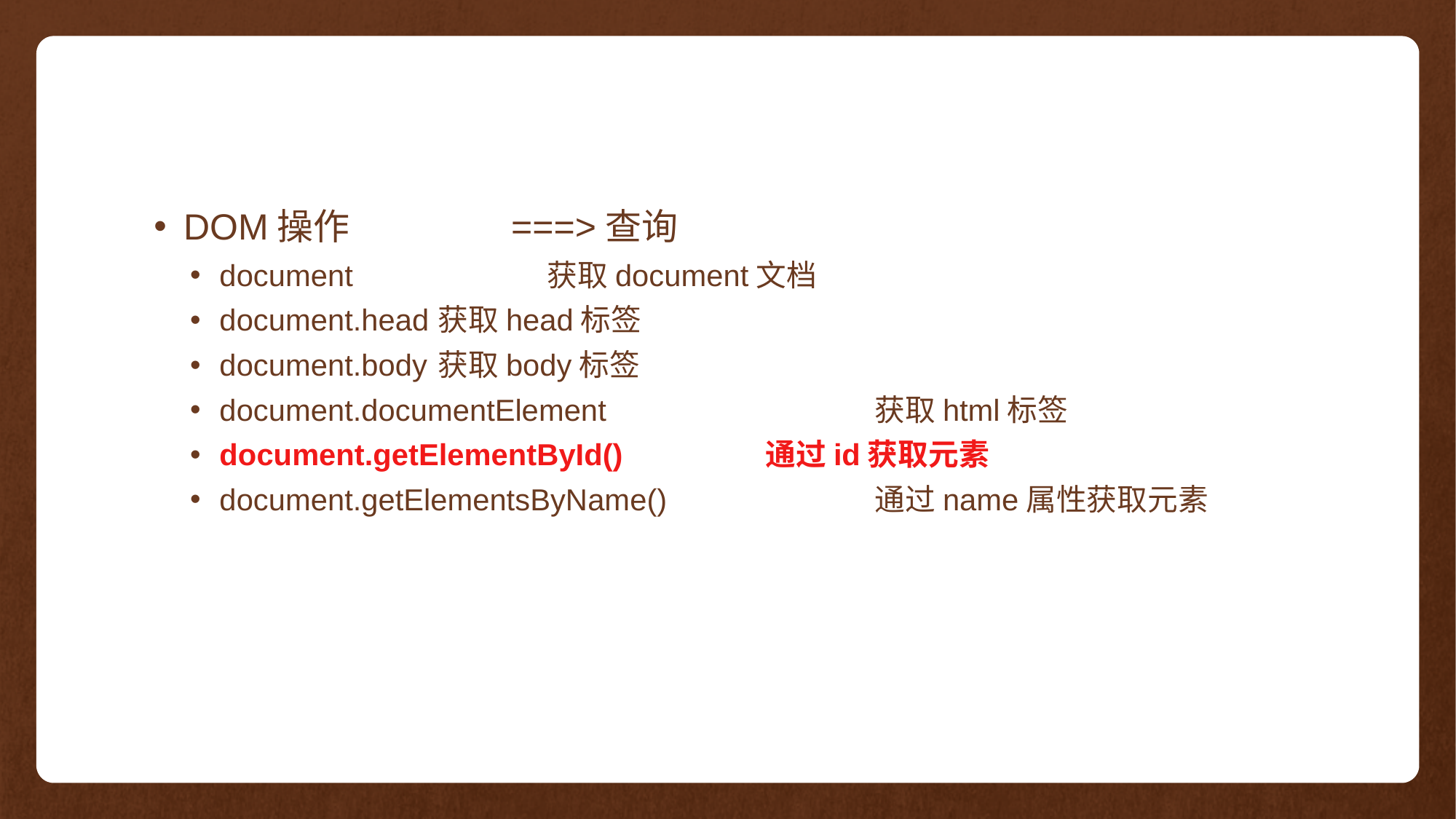

DOM操作		===>查询
document		获取document文档
document.head	获取head标签
document.body	获取body标签
document.documentElement			获取html标签
document.getElementById()		通过id获取元素
document.getElementsByName()		通过name属性获取元素